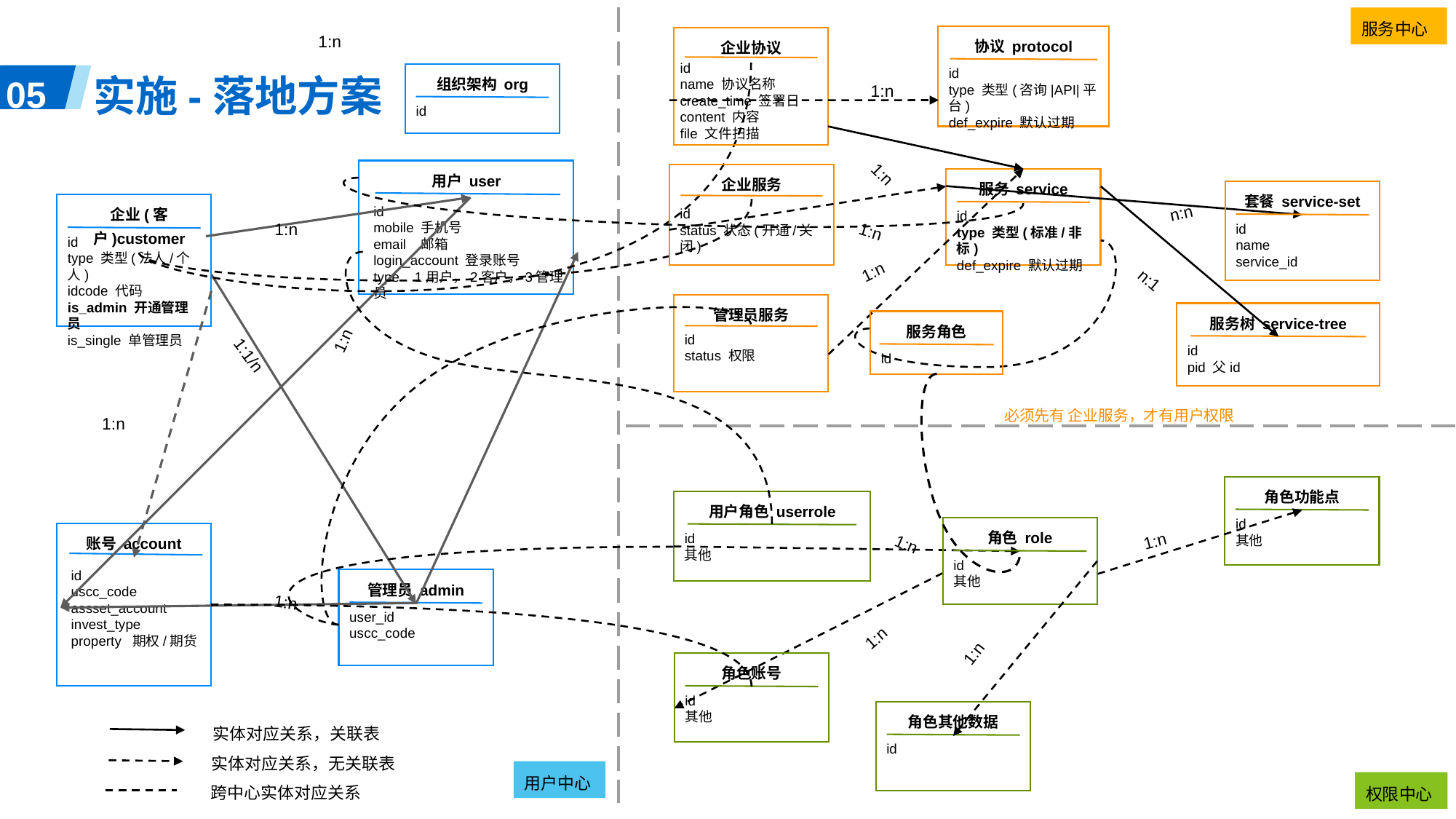

服务中心
1:n

协议 protocol
id
type 类型(咨询|API|平台)
def_expire 默认过期

企业协议
id
name 协议名称
create_time 签署日
content 内容
file 文件扫描
实施-落地方案

组织架构 org
id
05

1:n
1:n

用户 user
id
mobile 手机号
email   邮箱
login_account 登录账号
type    1用户，2客户，3管理员

企业服务
id
status 状态(开通/关闭)

服务 service
id
type 类型(标准/非标)
def_expire 默认过期

套餐 service-set
id
name
service_id
n:n

企业(客户)customer
id
type 类型(法人/个人)
idcode 代码
is_admin 开通管理员
is_single 单管理员
1:n
1:n
1:n
n:1

管理员服务
id
status 权限

服务树 service-tree
id
pid 父id

服务角色
id

1:n
1:1/n
必须先有 企业服务，才有用户权限
1:n

角色功能点
id
其他

用户角色 userrole
id
其他
1:n

角色 role
id
其他

账号 account
id
uscc_code
assset_account
invest_type
property  期权/期货
1:n

管理员 admin
user_id
uscc_code
1:n
1:n
1:n

角色账号
id
其他

角色其他数据
id

实体对应关系，关联表
实体对应关系，无关联表
用户中心
跨中心实体对应关系
权限中心